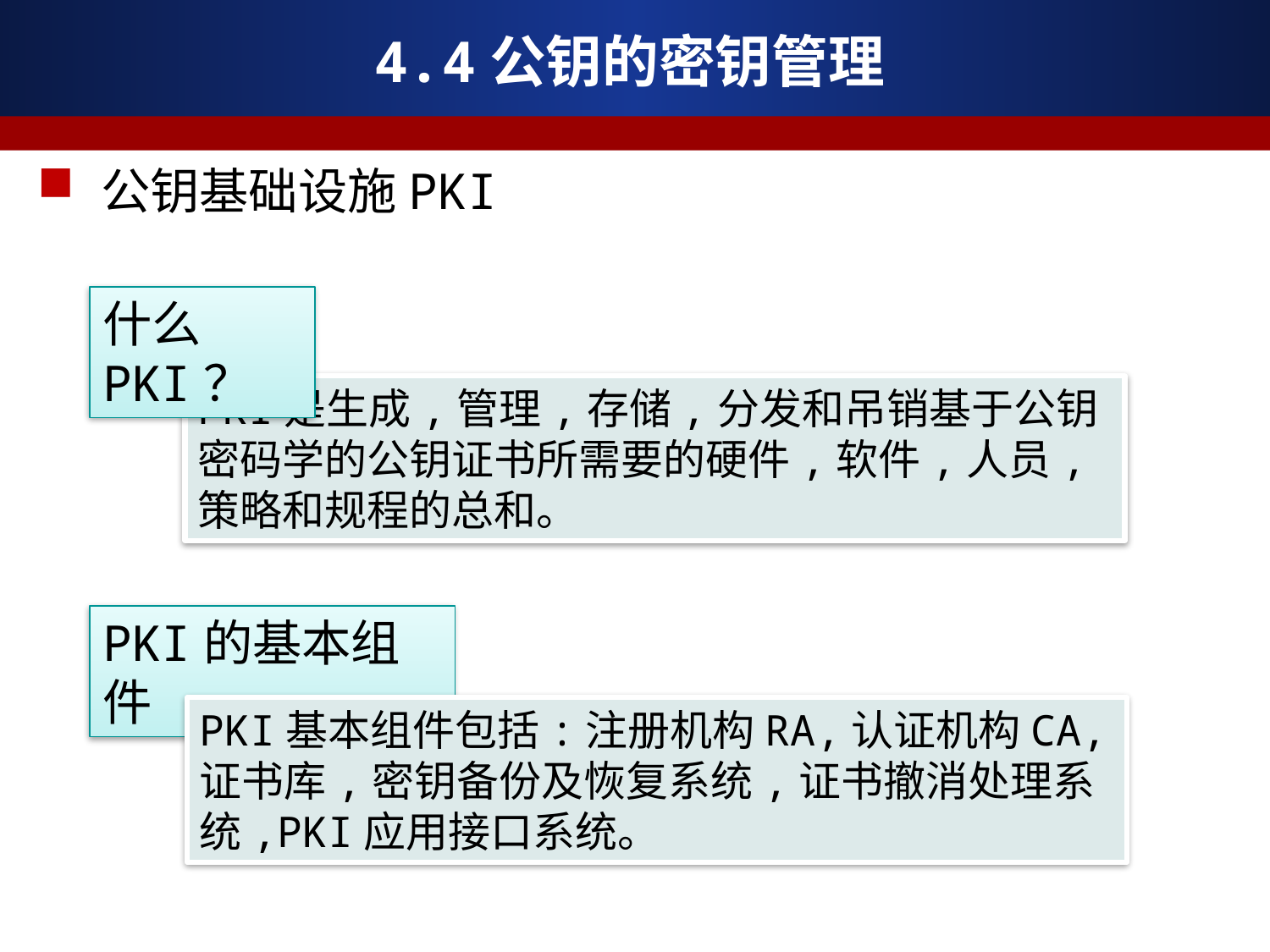

# 4.4公钥的密钥管理
公钥基础设施PKI
什么PKI？
PKI是生成,管理,存储,分发和吊销基于公钥密码学的公钥证书所需要的硬件,软件,人员,策略和规程的总和。
PKI的基本组件
PKI基本组件包括:注册机构RA,认证机构CA,证书库,密钥备份及恢复系统,证书撤消处理系统,PKI应用接口系统。